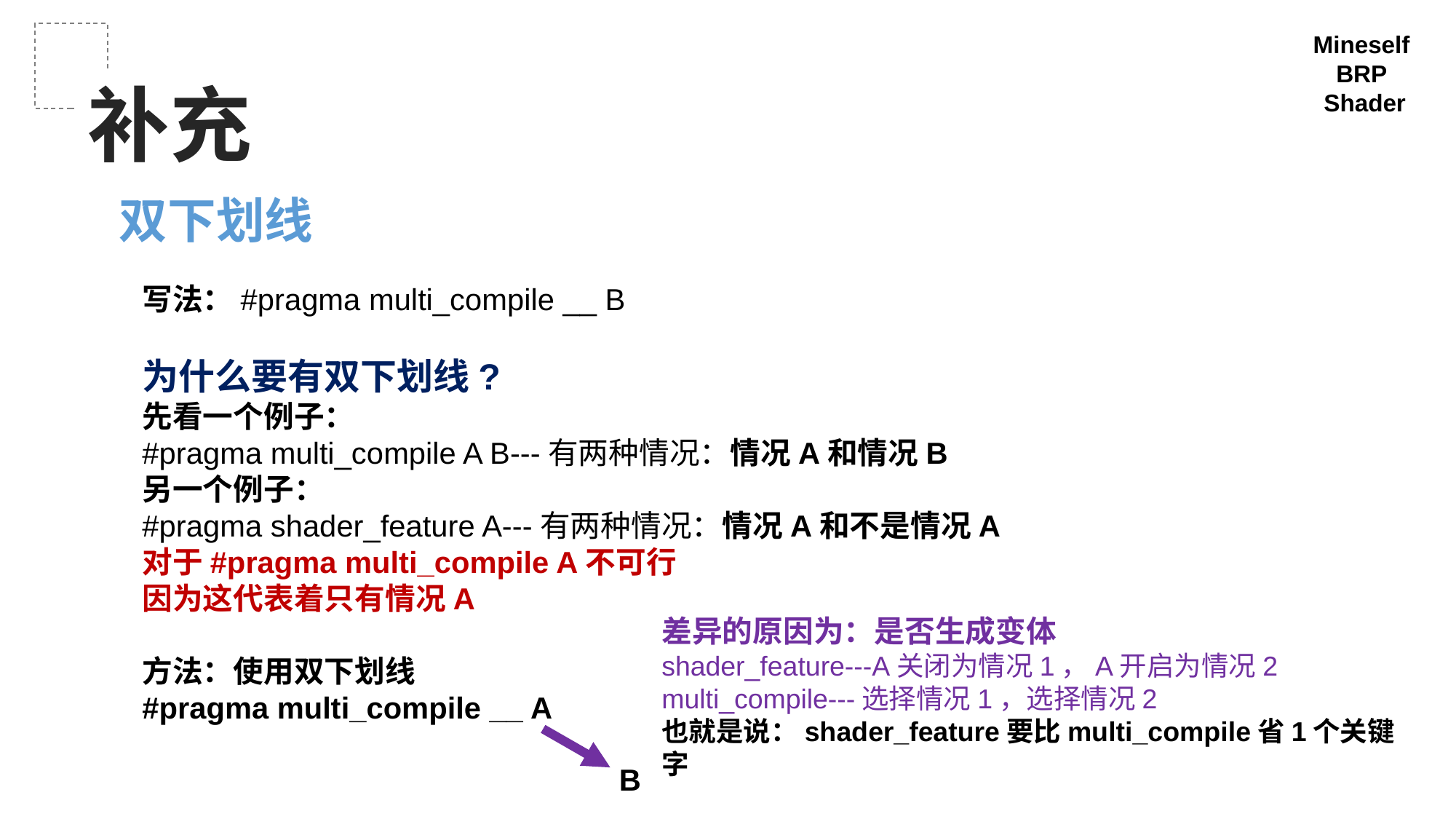

Mineself
BRP
Shader

补充
双下划线
写法：#pragma multi_compile __ B

为什么要有双下划线?
先看一个例子：
#pragma multi_compile A B---有两种情况：情况A和情况B
另一个例子：
#pragma shader_feature A---有两种情况：情况A和不是情况A
对于#pragma multi_compile A不可行
因为这代表着只有情况A

方法：使用双下划线
#pragma multi_compile __ A
差异的原因为：是否生成变体
shader_feature---A关闭为情况1，A开启为情况2
multi_compile---选择情况1，选择情况2
也就是说：shader_feature要比multi_compile省1个关键字
B